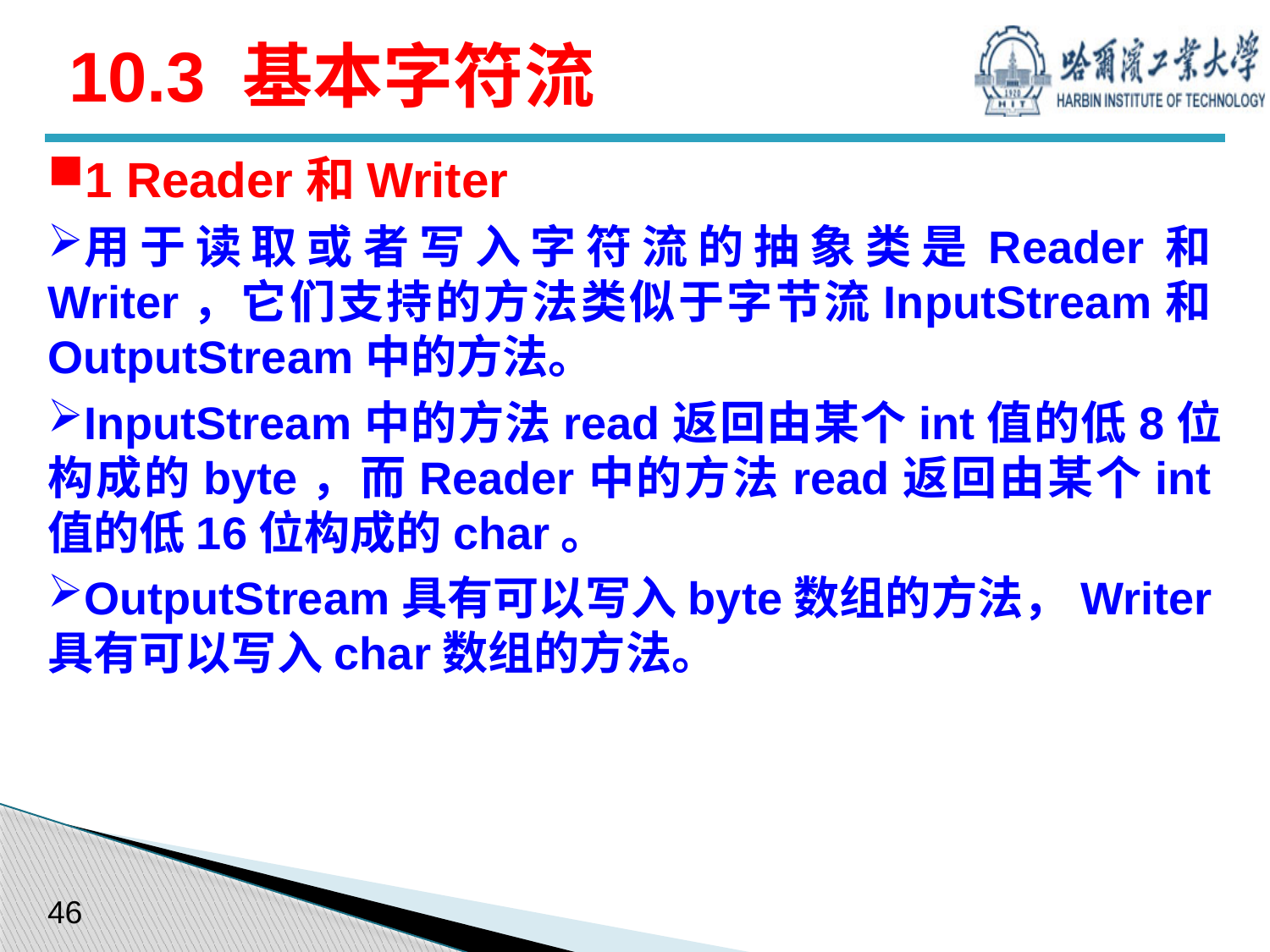

# 10.3 基本字符流
1 Reader和Writer
用于读取或者写入字符流的抽象类是Reader和Writer，它们支持的方法类似于字节流InputStream和OutputStream中的方法。
InputStream中的方法read返回由某个int值的低8位构成的byte，而Reader中的方法read返回由某个int值的低16位构成的char。
OutputStream具有可以写入byte数组的方法，Writer具有可以写入char数组的方法。